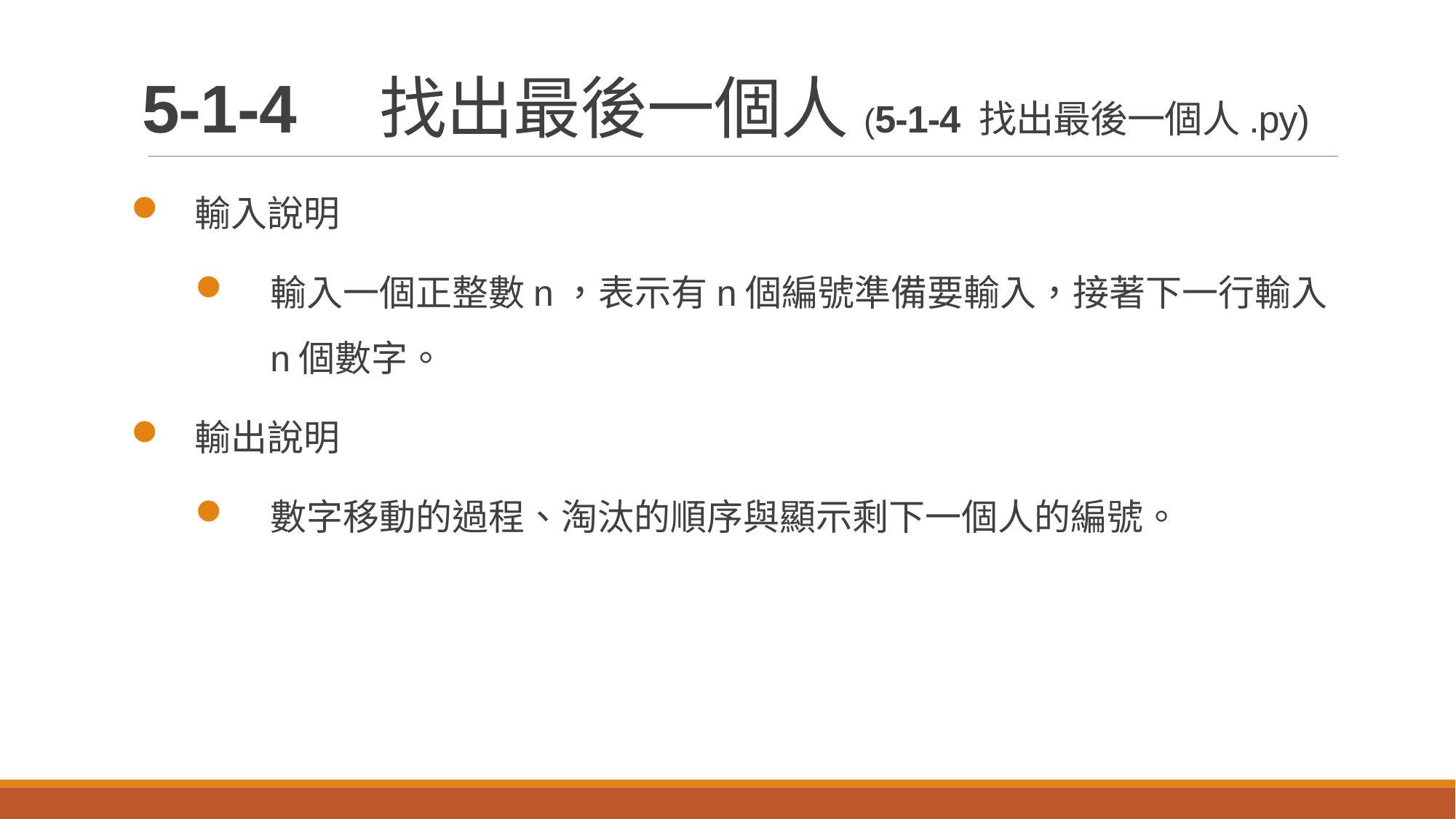

# 5-1-4　找出最後一個人(5-1-4 找出最後一個人.py)
輸入說明
輸入一個正整數n，表示有n個編號準備要輸入，接著下一行輸入n個數字。
輸出說明
數字移動的過程、淘汰的順序與顯示剩下一個人的編號。